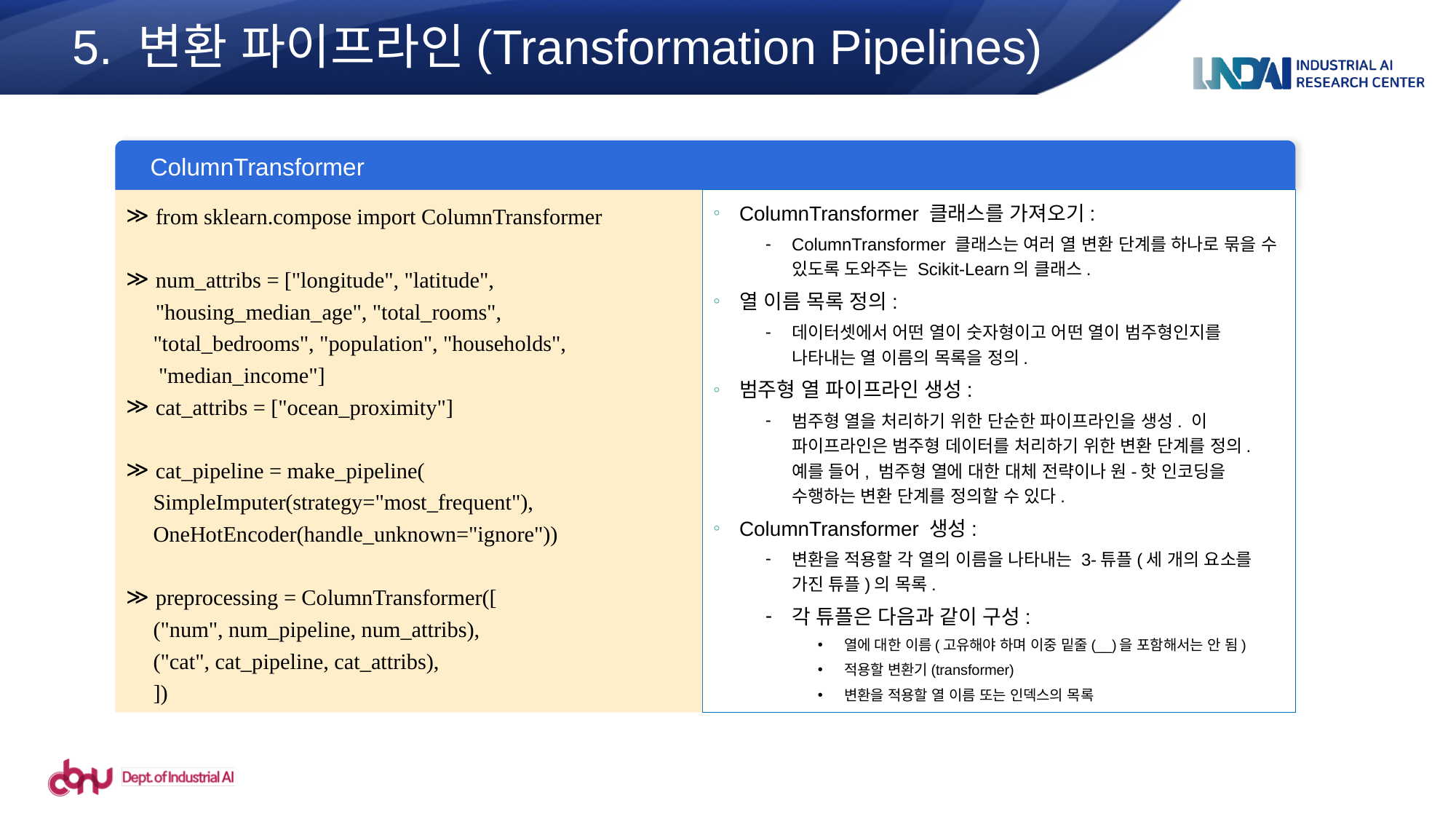

5. 변환 파이프라인(Transformation Pipelines)
  ColumnTransformer
from sklearn.compose import ColumnTransformer

num_attribs = ["longitude", "latitude", "housing_median_age", "total_rooms",
     "total_bedrooms", "population", "households",
      "median_income"]
cat_attribs = ["ocean_proximity"]

cat_pipeline = make_pipeline(
     SimpleImputer(strategy="most_frequent"),
     OneHotEncoder(handle_unknown="ignore"))

preprocessing = ColumnTransformer([
     ("num", num_pipeline, num_attribs),
     ("cat", cat_pipeline, cat_attribs),
     ])
ColumnTransformer 클래스를 가져오기:
ColumnTransformer 클래스는 여러 열 변환 단계를 하나로 묶을 수 있도록 도와주는 Scikit-Learn의 클래스.
열 이름 목록 정의:
데이터셋에서 어떤 열이 숫자형이고 어떤 열이 범주형인지를 나타내는 열 이름의 목록을 정의.
범주형 열 파이프라인 생성:
범주형 열을 처리하기 위한 단순한 파이프라인을 생성. 이 파이프라인은 범주형 데이터를 처리하기 위한 변환 단계를 정의. 예를 들어, 범주형 열에 대한 대체 전략이나 원-핫 인코딩을 수행하는 변환 단계를 정의할 수 있다.
ColumnTransformer 생성:
변환을 적용할 각 열의 이름을 나타내는 3-튜플(세 개의 요소를 가진 튜플)의 목록.
각 튜플은 다음과 같이 구성:
열에 대한 이름(고유해야 하며 이중 밑줄(__)을 포함해서는 안 됨)
적용할 변환기(transformer)
변환을 적용할 열 이름 또는 인덱스의 목록